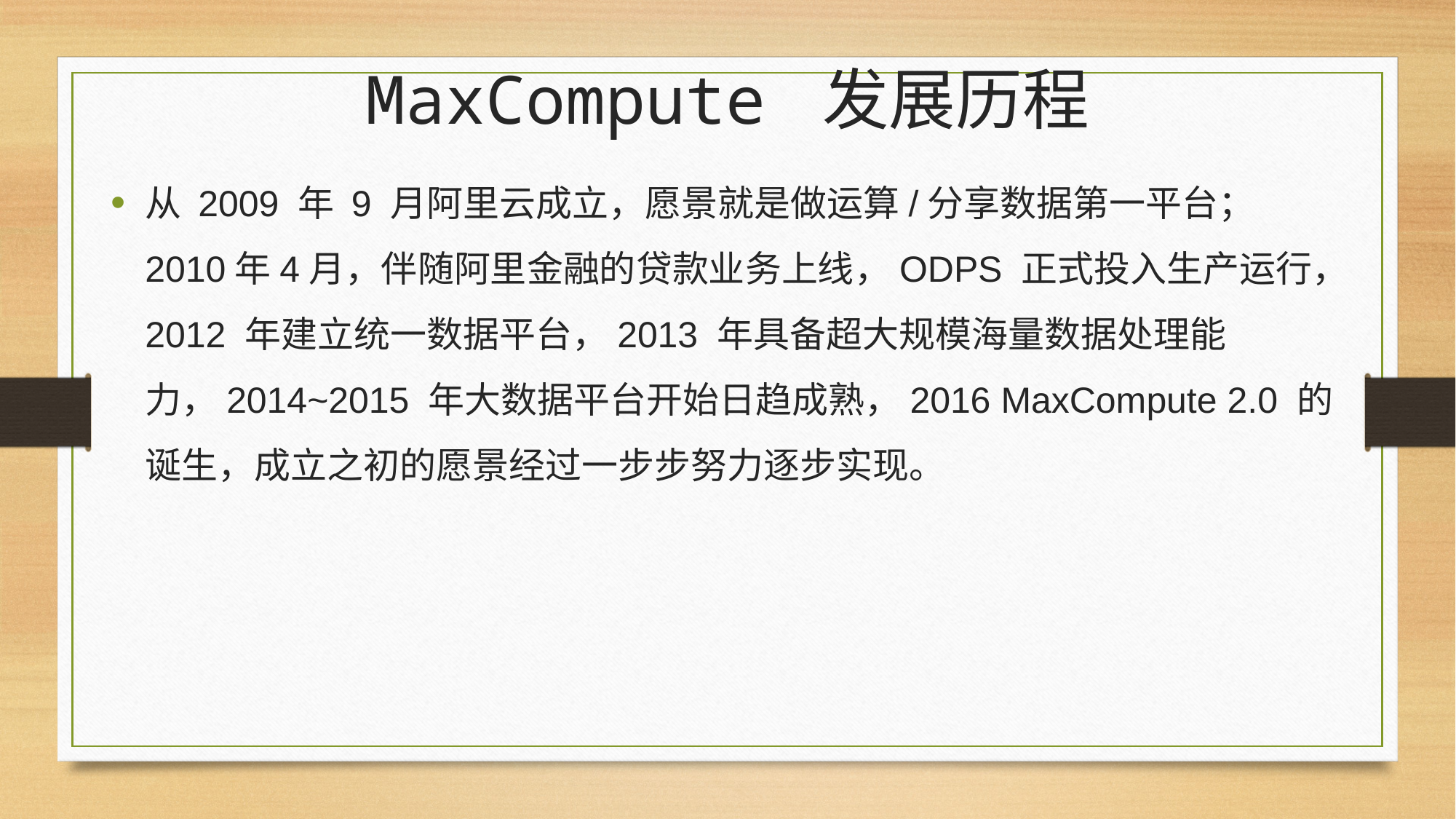

# MaxCompute 发展历程
从 2009 年 9 月阿里云成立，愿景就是做运算/分享数据第一平台；2010年4月，伴随阿里金融的贷款业务上线，ODPS 正式投入生产运行，2012 年建立统一数据平台，2013 年具备超大规模海量数据处理能力，2014~2015 年大数据平台开始日趋成熟，2016 MaxCompute 2.0 的诞生，成立之初的愿景经过一步步努力逐步实现。